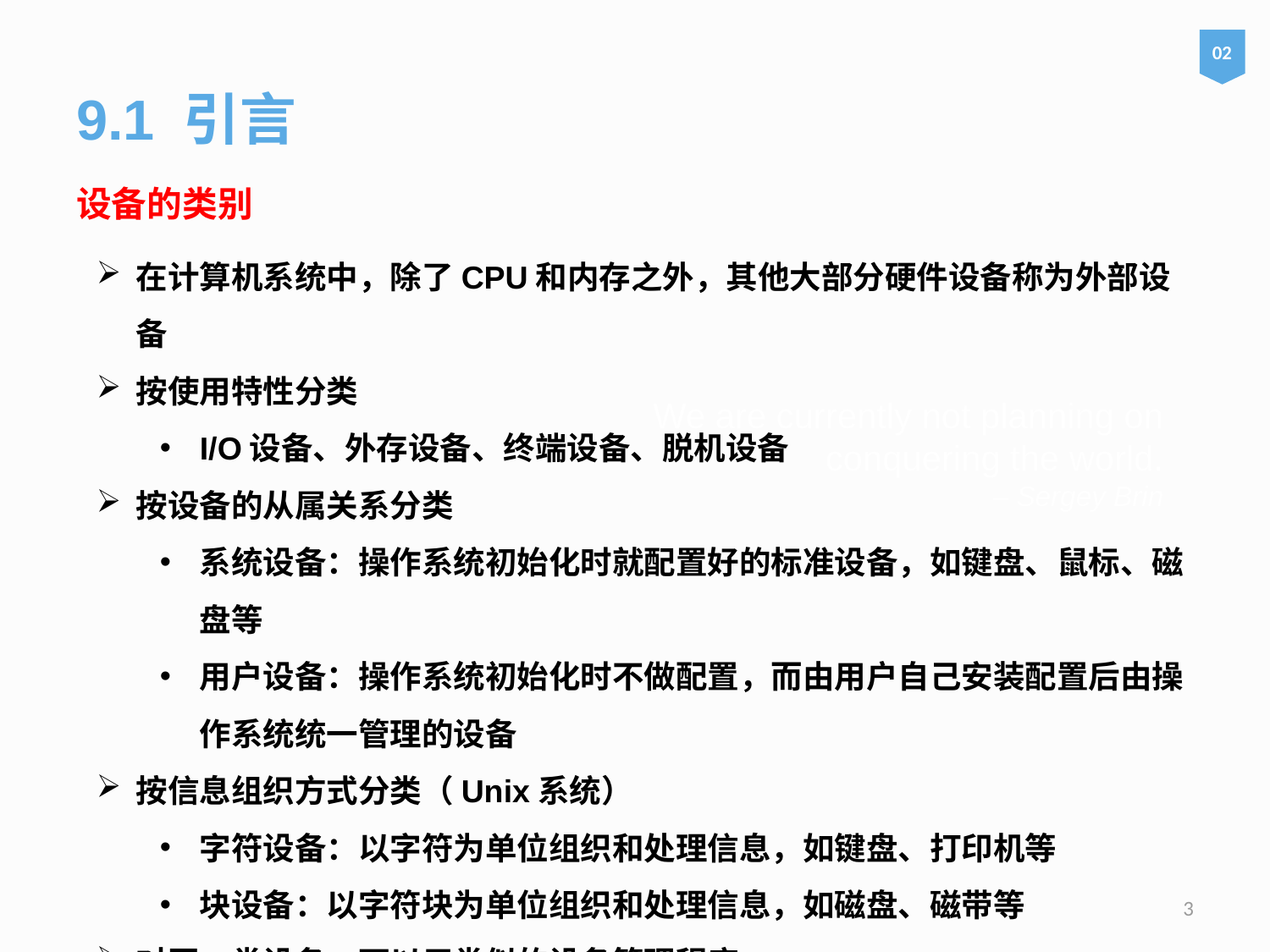

02
9.1 引言
设备的类别
在计算机系统中，除了CPU和内存之外，其他大部分硬件设备称为外部设备
按使用特性分类
I/O设备、外存设备、终端设备、脱机设备
按设备的从属关系分类
系统设备：操作系统初始化时就配置好的标准设备，如键盘、鼠标、磁盘等
用户设备：操作系统初始化时不做配置，而由用户自己安装配置后由操作系统统一管理的设备
按信息组织方式分类（Unix系统）
字符设备：以字符为单位组织和处理信息，如键盘、打印机等
块设备：以字符块为单位组织和处理信息，如磁盘、磁带等
对同一类设备，可以用类似的设备管理程序
# We are currently not planning on conquering the world. – Sergey Brin
3